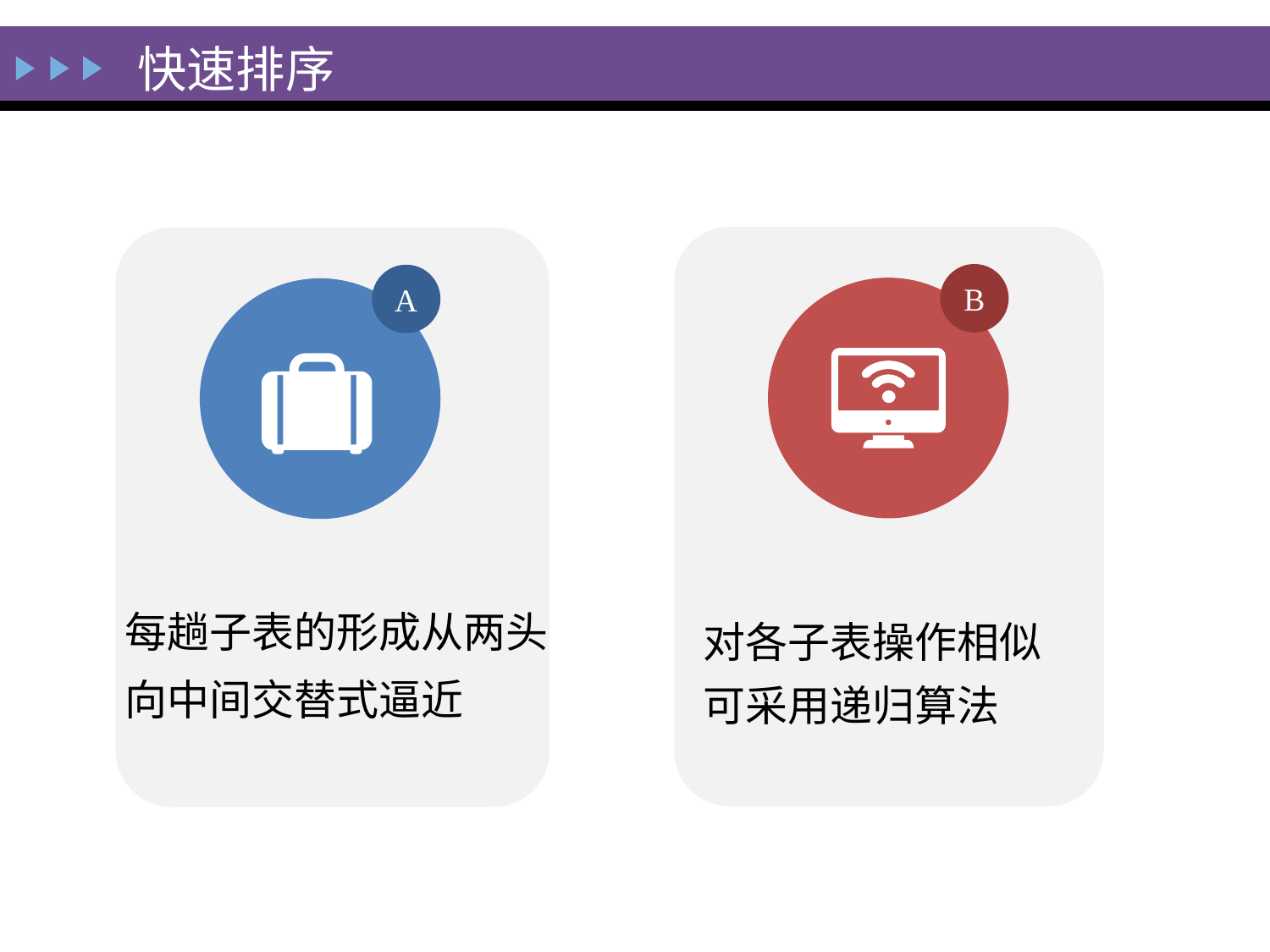

快速排序

B

对各子表操作相似
可采用递归算法

A

每趟子表的形成从两头
向中间交替式逼近